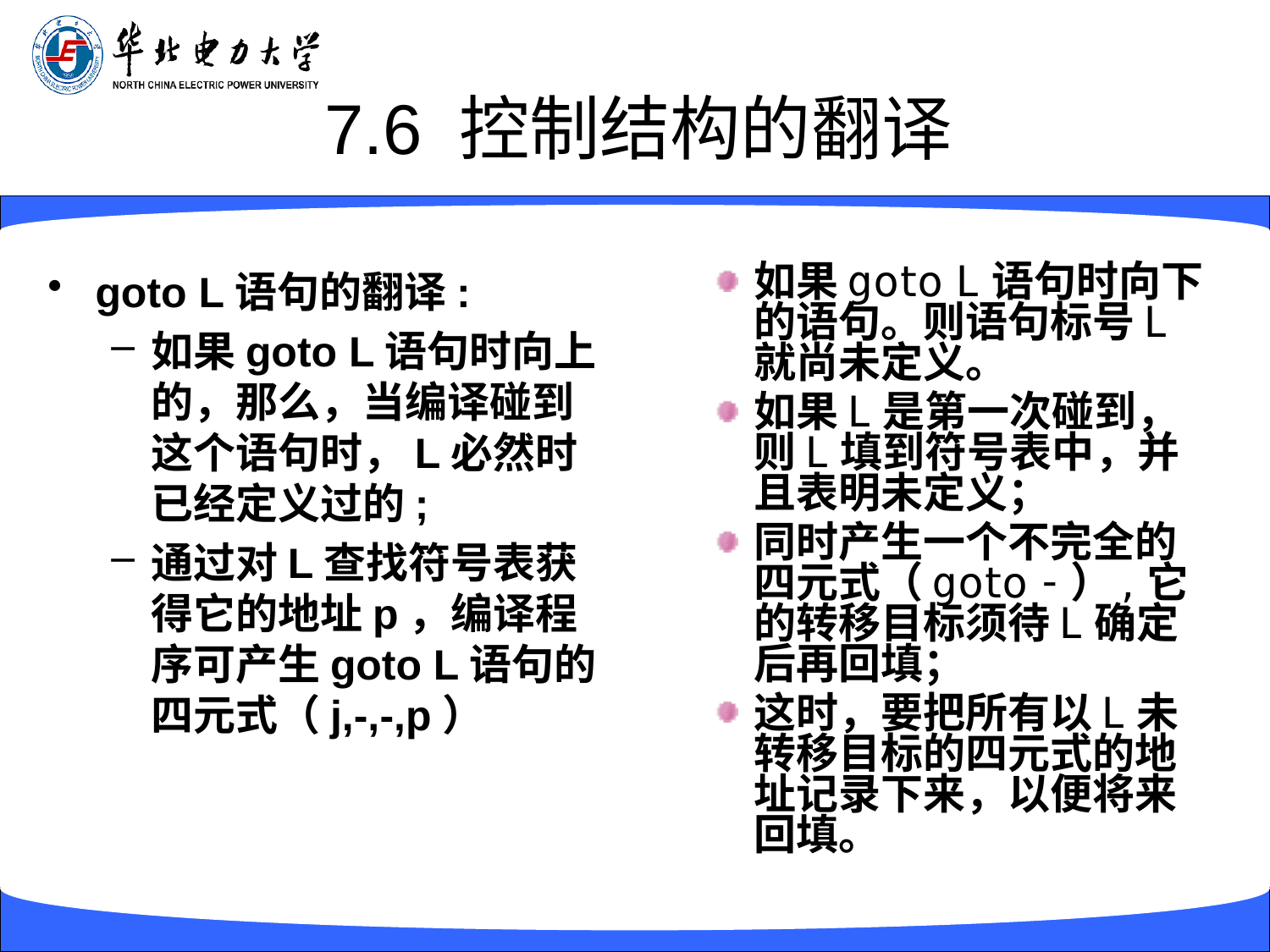

# 7.6 控制结构的翻译
如果goto L语句时向下的语句。则语句标号L就尚未定义。
如果L是第一次碰到，则L填到符号表中，并且表明未定义；
同时产生一个不完全的四元式（goto -）,它的转移目标须待L确定后再回填；
这时，要把所有以L未转移目标的四元式的地址记录下来，以便将来回填。
goto L语句的翻译:
如果goto L语句时向上的，那么，当编译碰到这个语句时，L必然时已经定义过的;
通过对L查找符号表获得它的地址p，编译程序可产生goto L语句的四元式（j,-,-,p）